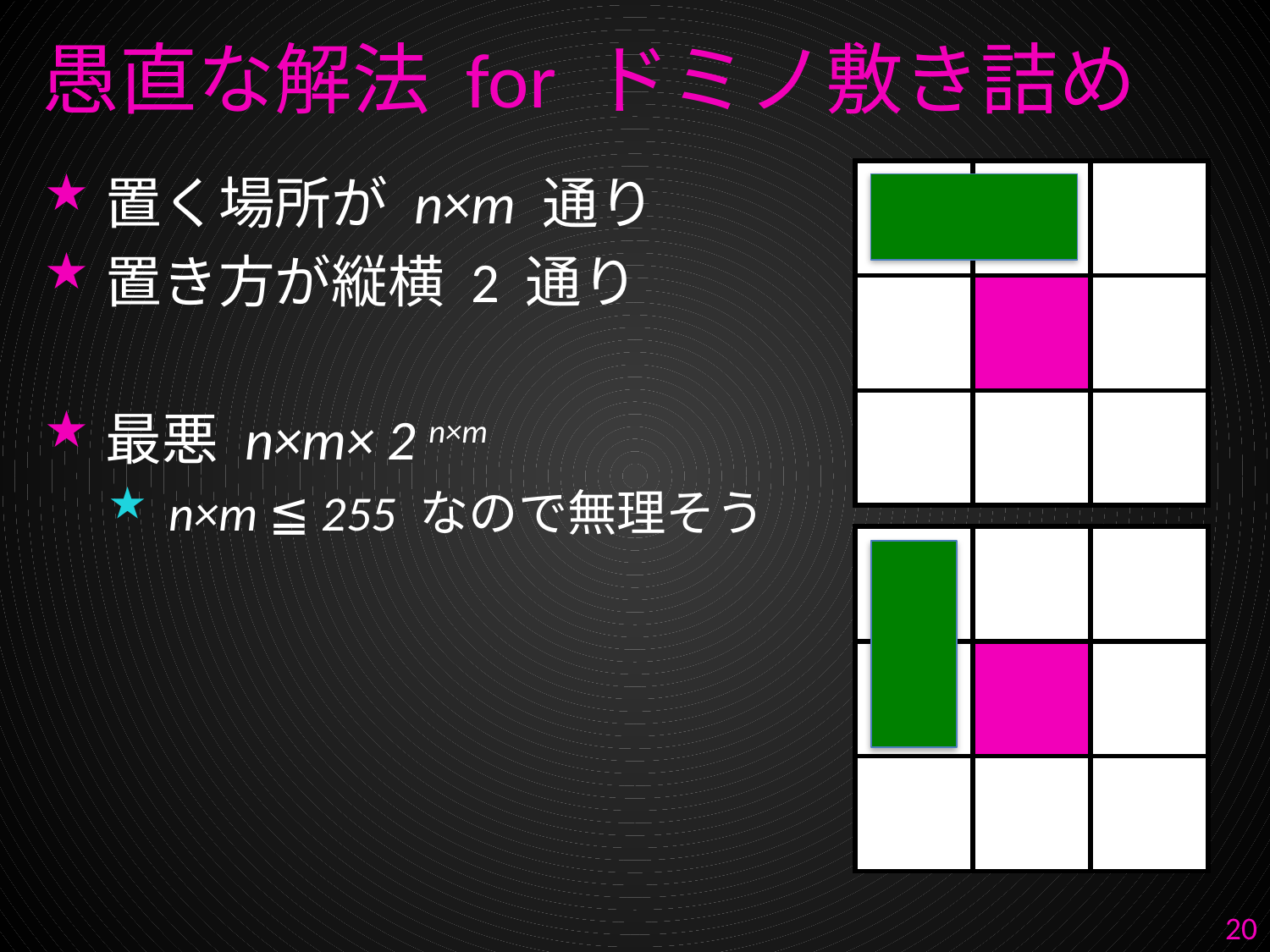

# 愚直な解法 for ドミノ敷き詰め

置く場所が n×m 通り
置き方が縦横 2 通り

最悪 n×m× 2 n×m
n×m ≦ 255 なので無理そう
|  |  |  |
| --- | --- | --- |
|  |  |  |
|  |  |  |
|  |  |  |
| --- | --- | --- |
|  |  |  |
|  |  |  |

20